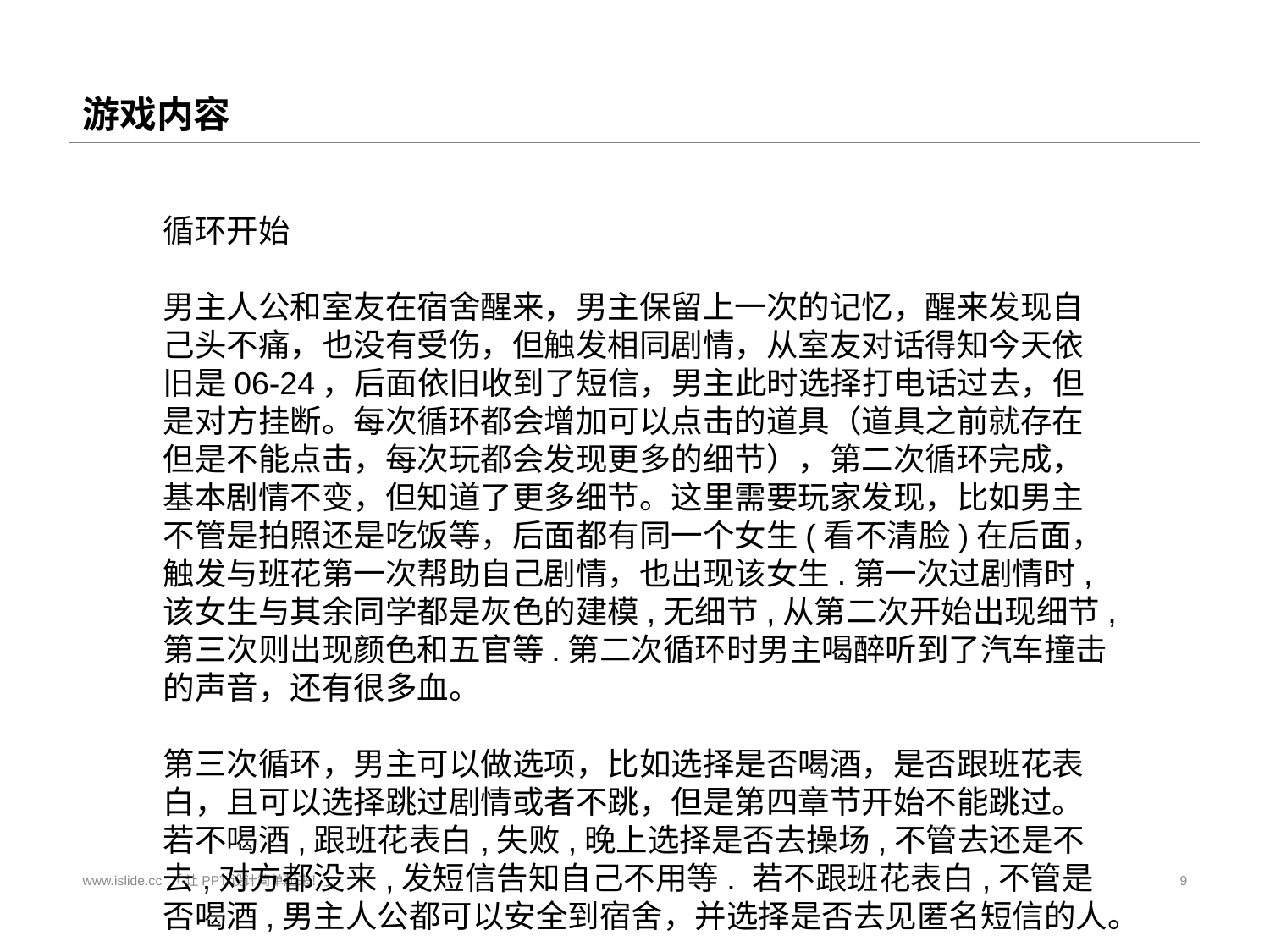

# 游戏内容
循环开始

男主人公和室友在宿舍醒来，男主保留上一次的记忆，醒来发现自己头不痛，也没有受伤，但触发相同剧情，从室友对话得知今天依旧是06-24，后面依旧收到了短信，男主此时选择打电话过去，但是对方挂断。每次循环都会增加可以点击的道具（道具之前就存在但是不能点击，每次玩都会发现更多的细节），第二次循环完成，基本剧情不变，但知道了更多细节。这里需要玩家发现，比如男主不管是拍照还是吃饭等，后面都有同一个女生(看不清脸)在后面，触发与班花第一次帮助自己剧情，也出现该女生.第一次过剧情时,该女生与其余同学都是灰色的建模,无细节,从第二次开始出现细节,第三次则出现颜色和五官等.第二次循环时男主喝醉听到了汽车撞击的声音，还有很多血。

第三次循环，男主可以做选项，比如选择是否喝酒，是否跟班花表白，且可以选择跳过剧情或者不跳，但是第四章节开始不能跳过。
若不喝酒,跟班花表白,失败,晚上选择是否去操场,不管去还是不去,对方都没来,发短信告知自己不用等. 若不跟班花表白,不管是否喝酒,男主人公都可以安全到宿舍，并选择是否去见匿名短信的人。

www.islide.cc 「 让PPT设计简单起来！」
9